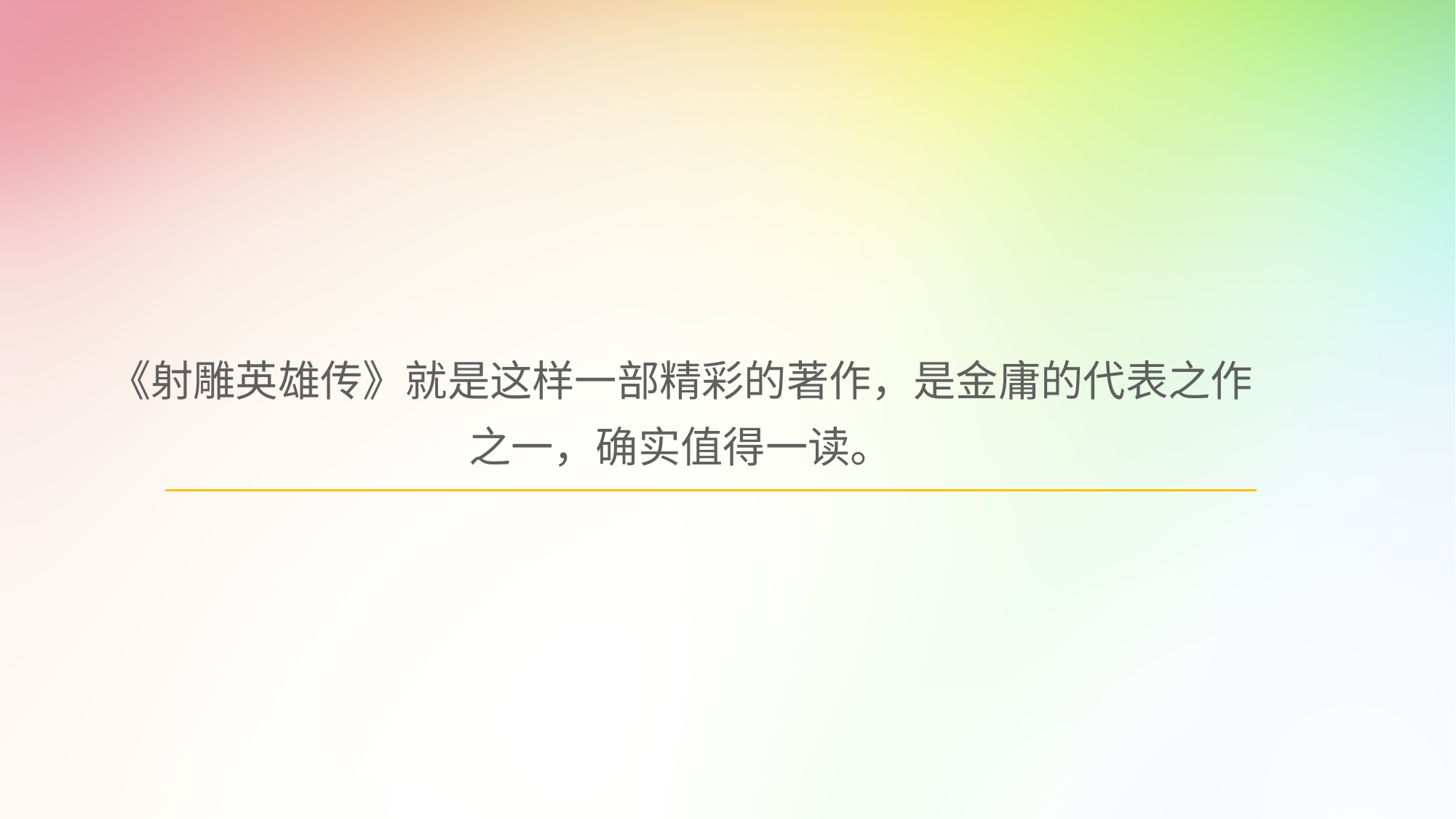

《射雕英雄传》就是这样一部精彩的著作，是金庸的代表之作之一，确实值得一读。